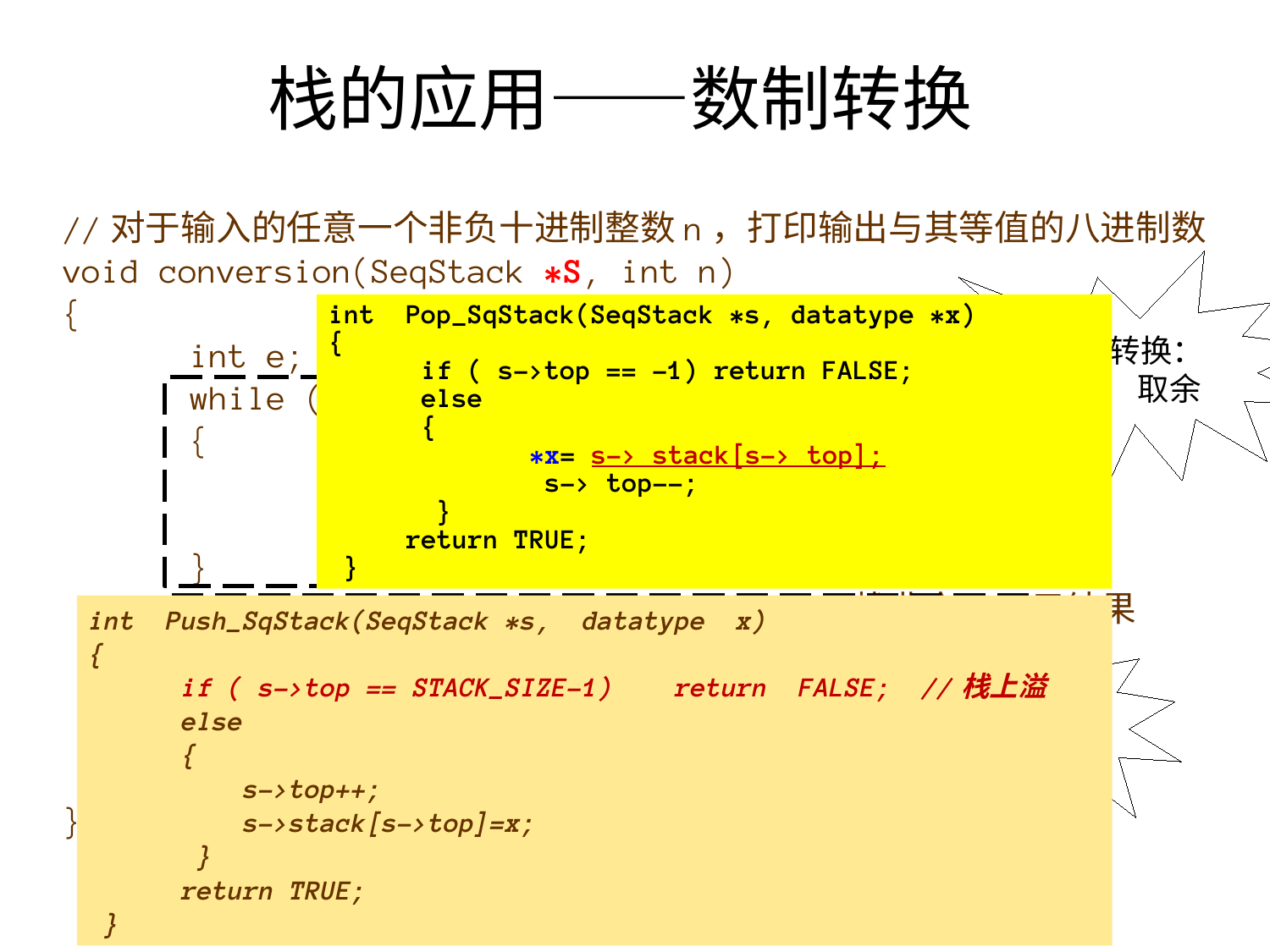

# 栈的应用——数制转换
//对于输入的任意一个非负十进制整数n，打印输出与其等值的八进制数
void conversion(SeqStack *S, int n)
{
 	int e;
 	while (n)
 	{
 		Push_SqStack(S,n%8);// "余数"入栈
 		n = n/8;  //非零"商"继续运算
 	}
 	while (!StackEmpty_SqStack(S))  //栈非空，显示结果
 	{
 		Pop_SqStack(S,&e);
 		printf("%d",e);
 	}
}
进制转换：除 8 取余
int  Pop_SqStack(SeqStack *s, datatype *x)
{
      if ( s->top == -1) return FALSE;
      else
      {
             *x= s-> stack[s-> top];
              s-> top--;
       }
     return TRUE;
 }

int  Push_SqStack(SeqStack *s,  datatype  x)
{
      if ( s->top == STACK_SIZE-1)    return  FALSE;  //栈上溢
      else
      {
          s->top++;
          s->stack[s->top]=x;
       }
      return TRUE;
 }

逆序输出余数
56